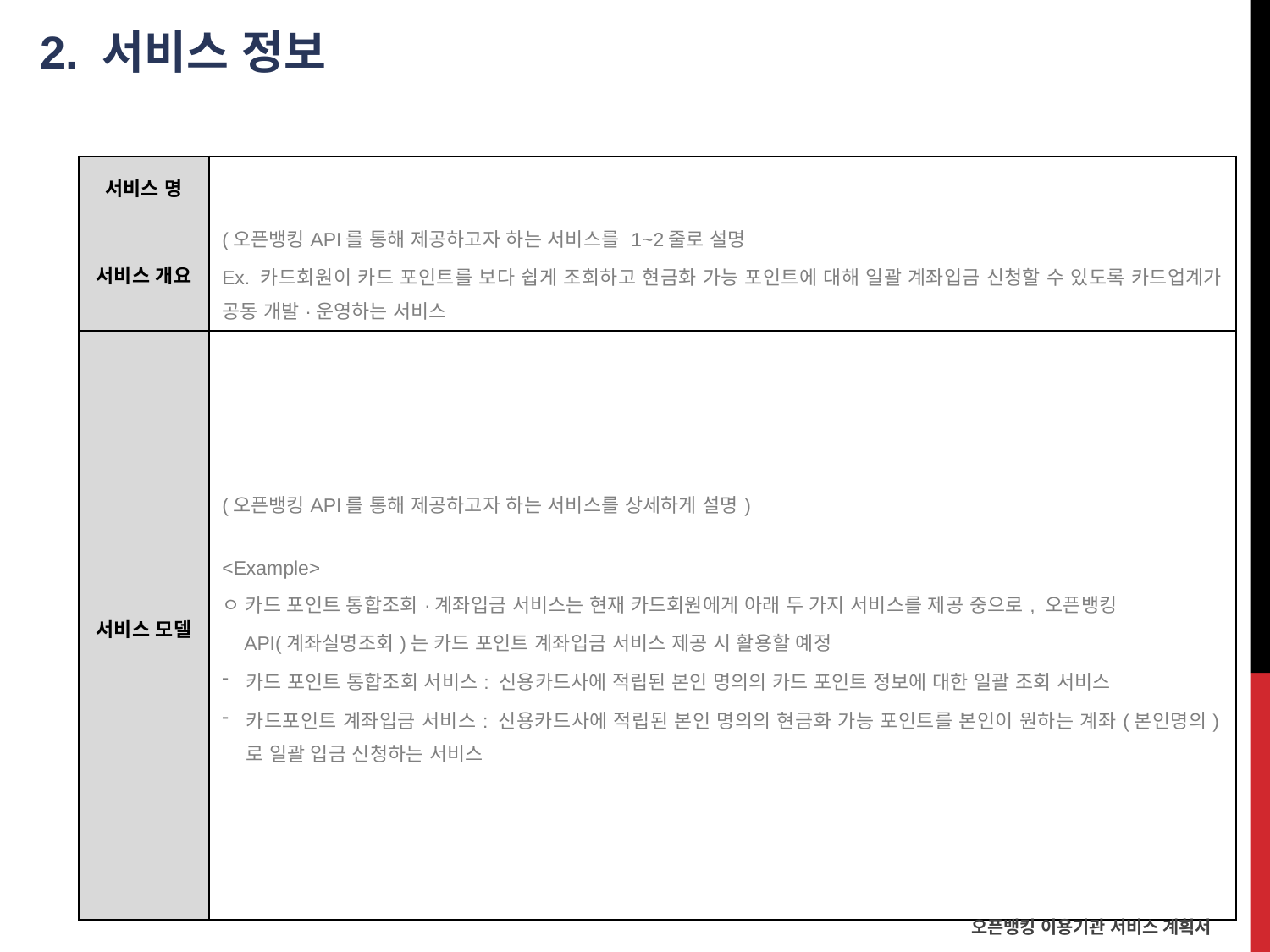

2. 서비스 정보
| 서비스 명 |  |
| --- | --- |
| 서비스 개요 | (오픈뱅킹API를 통해 제공하고자 하는 서비스를 1~2줄로 설명 Ex. 카드회원이 카드 포인트를 보다 쉽게 조회하고 현금화 가능 포인트에 대해 일괄 계좌입금 신청할 수 있도록 카드업계가 공동 개발·운영하는 서비스 |
| 서비스 모델 | (오픈뱅킹API를 통해 제공하고자 하는 서비스를 상세하게 설명) <Example> ㅇ 카드 포인트 통합조회·계좌입금 서비스는 현재 카드회원에게 아래 두 가지 서비스를 제공 중으로, 오픈뱅킹 API(계좌실명조회)는 카드 포인트 계좌입금 서비스 제공 시 활용할 예정 카드 포인트 통합조회 서비스: 신용카드사에 적립된 본인 명의의 카드 포인트 정보에 대한 일괄 조회 서비스 카드포인트 계좌입금 서비스: 신용카드사에 적립된 본인 명의의 현금화 가능 포인트를 본인이 원하는 계좌(본인명의)로 일괄 입금 신청하는 서비스 |
오픈뱅킹 이용기관 서비스 계획서